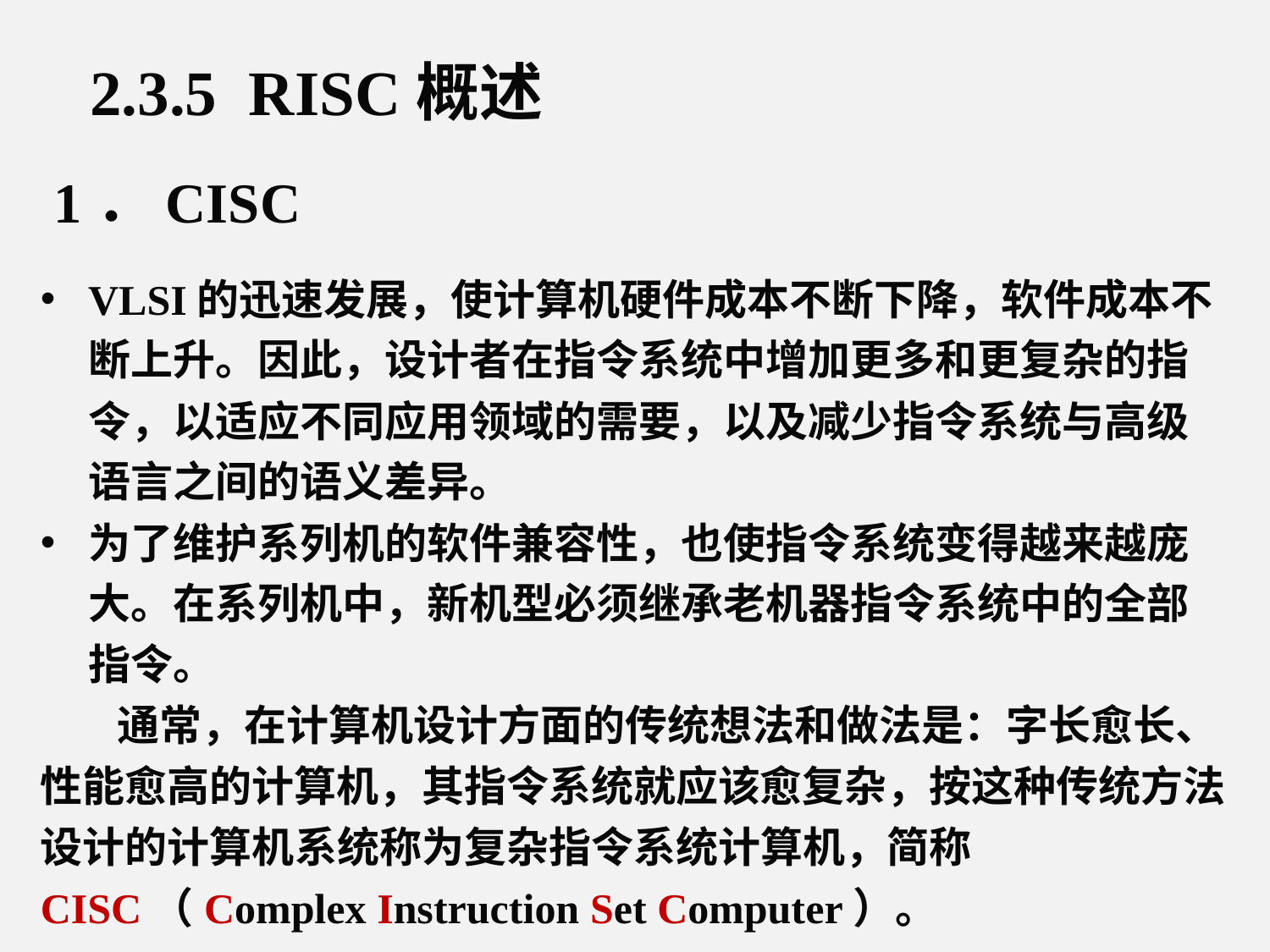

2.3.5  RISC概述
1．CISC
VLSI的迅速发展，使计算机硬件成本不断下降，软件成本不断上升。因此，设计者在指令系统中增加更多和更复杂的指令，以适应不同应用领域的需要，以及减少指令系统与高级语言之间的语义差异。
为了维护系列机的软件兼容性，也使指令系统变得越来越庞大。在系列机中，新机型必须继承老机器指令系统中的全部指令。
       通常，在计算机设计方面的传统想法和做法是：字长愈长、性能愈高的计算机，其指令系统就应该愈复杂，按这种传统方法设计的计算机系统称为复杂指令系统计算机，简称CISC（Complex Instruction Set Computer）。